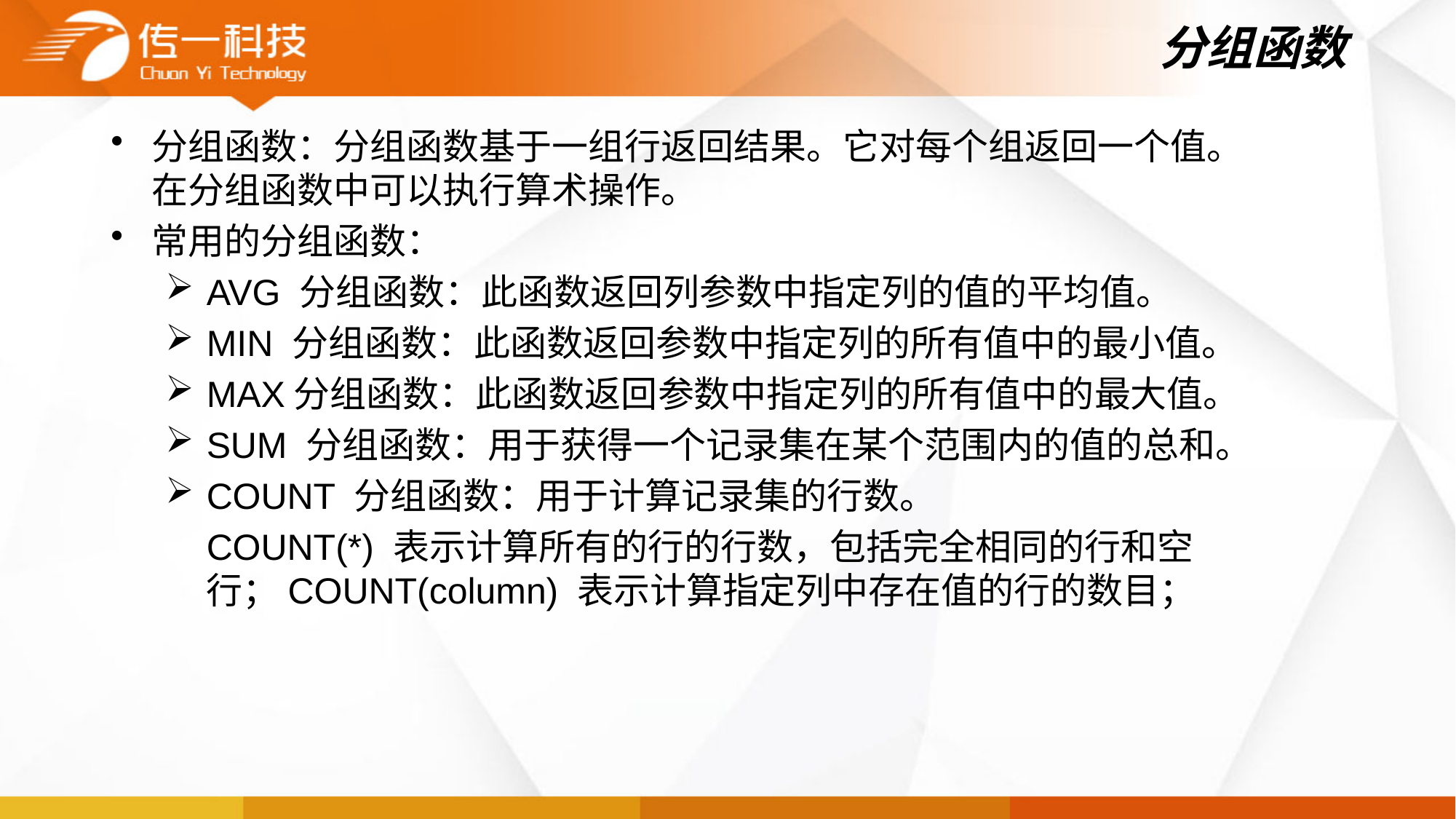

# 分组函数
分组函数：分组函数基于一组行返回结果。它对每个组返回一个值。在分组函数中可以执行算术操作。
常用的分组函数：
AVG 分组函数：此函数返回列参数中指定列的值的平均值。
MIN 分组函数：此函数返回参数中指定列的所有值中的最小值。
MAX分组函数：此函数返回参数中指定列的所有值中的最大值。
SUM 分组函数：用于获得一个记录集在某个范围内的值的总和。
COUNT 分组函数：用于计算记录集的行数。
	COUNT(*) 表示计算所有的行的行数，包括完全相同的行和空行；COUNT(column) 表示计算指定列中存在值的行的数目；